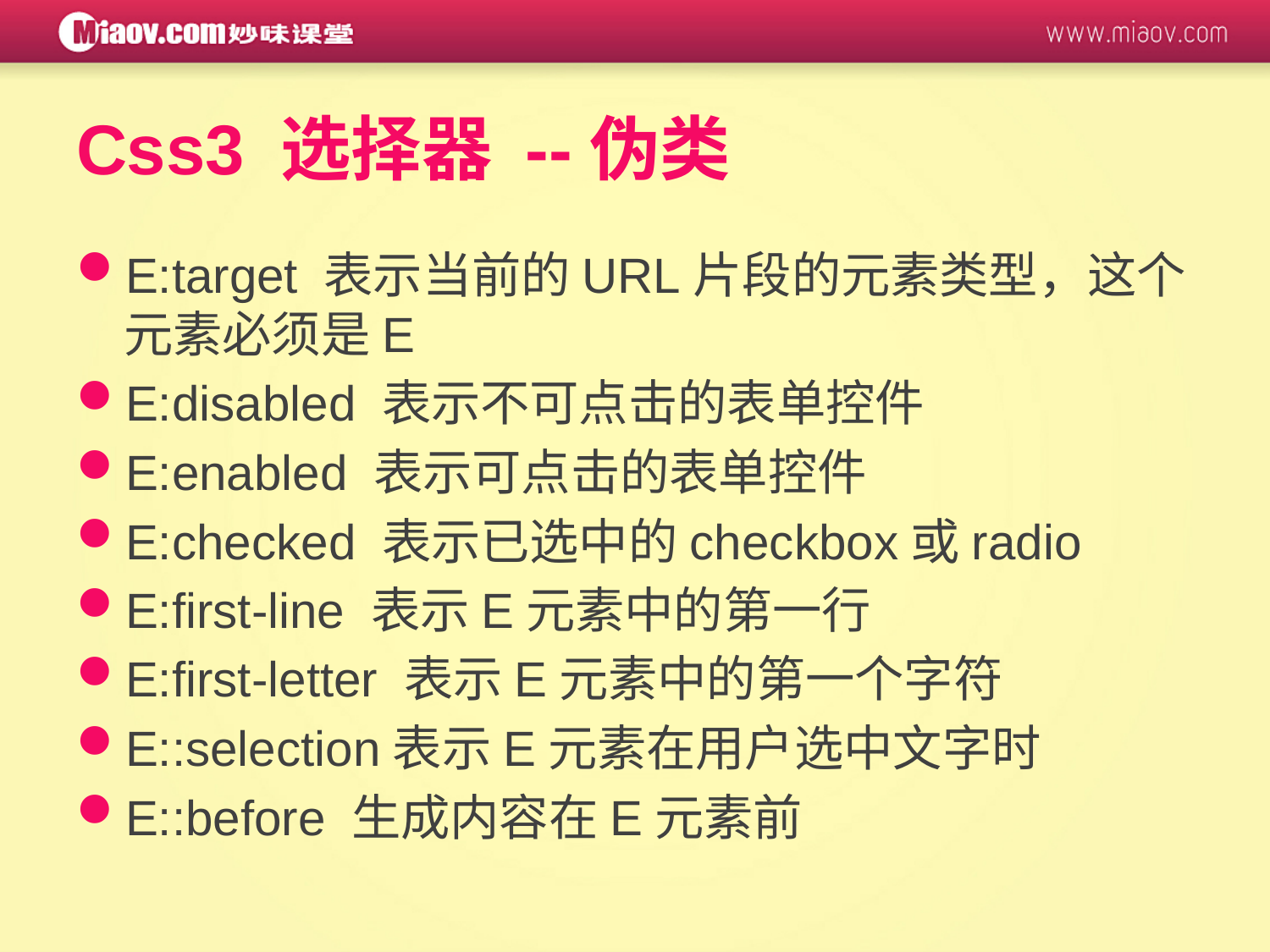

# Css3 选择器 --伪类
E:target 表示当前的URL片段的元素类型，这个元素必须是E
E:disabled 表示不可点击的表单控件
E:enabled 表示可点击的表单控件
E:checked 表示已选中的checkbox或radio
E:first-line 表示E元素中的第一行
E:first-letter 表示E元素中的第一个字符
E::selection表示E元素在用户选中文字时
E::before 生成内容在E元素前